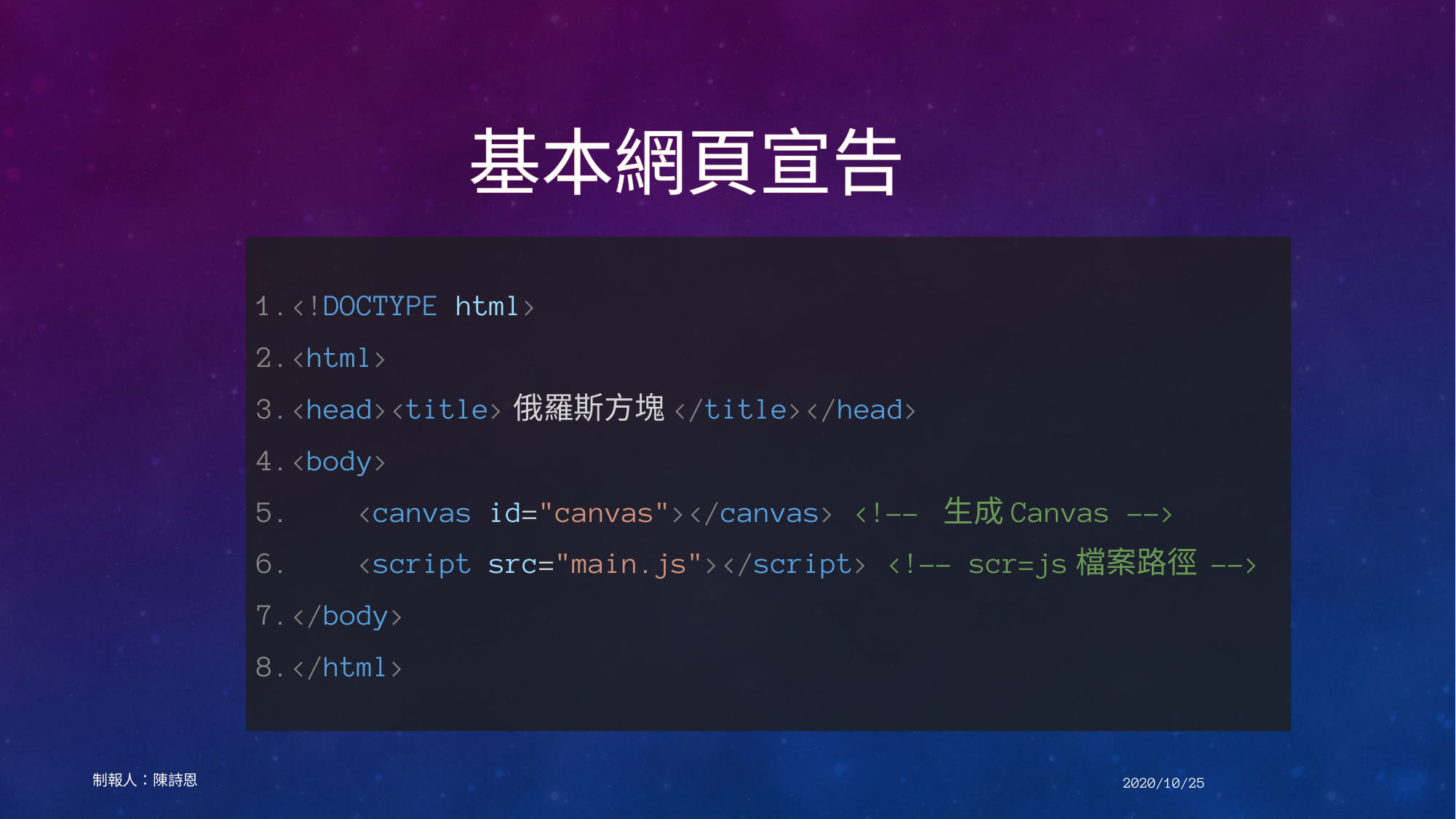

# 基本網頁宣告
<!DOCTYPE html>
<html>
<head><title>俄羅斯方塊</title></head>
<body>
    <canvas id="canvas"></canvas> <!-- 生成Canvas -->
    <script src="main.js"></script> <!-- scr=js檔案路徑 -->
</body>
</html>
制報人：陳詩恩
2020/10/25